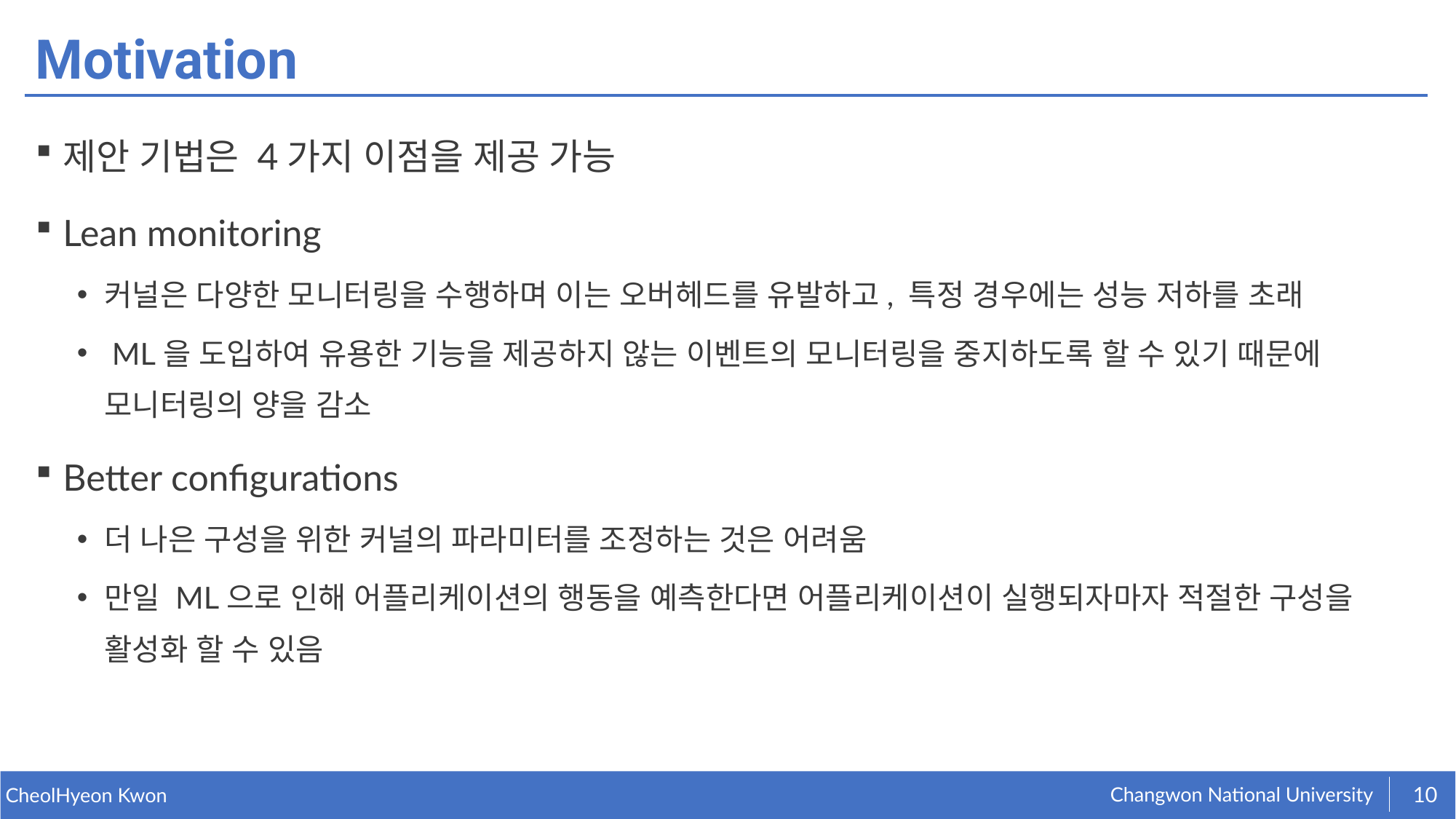

# Motivation
제안 기법은 4가지 이점을 제공 가능
Lean monitoring
커널은 다양한 모니터링을 수행하며 이는 오버헤드를 유발하고, 특정 경우에는 성능 저하를 초래
 ML을 도입하여 유용한 기능을 제공하지 않는 이벤트의 모니터링을 중지하도록 할 수 있기 때문에 모니터링의 양을 감소
Better configurations
더 나은 구성을 위한 커널의 파라미터를 조정하는 것은 어려움
만일 ML으로 인해 어플리케이션의 행동을 예측한다면 어플리케이션이 실행되자마자 적절한 구성을 활성화 할 수 있음
10